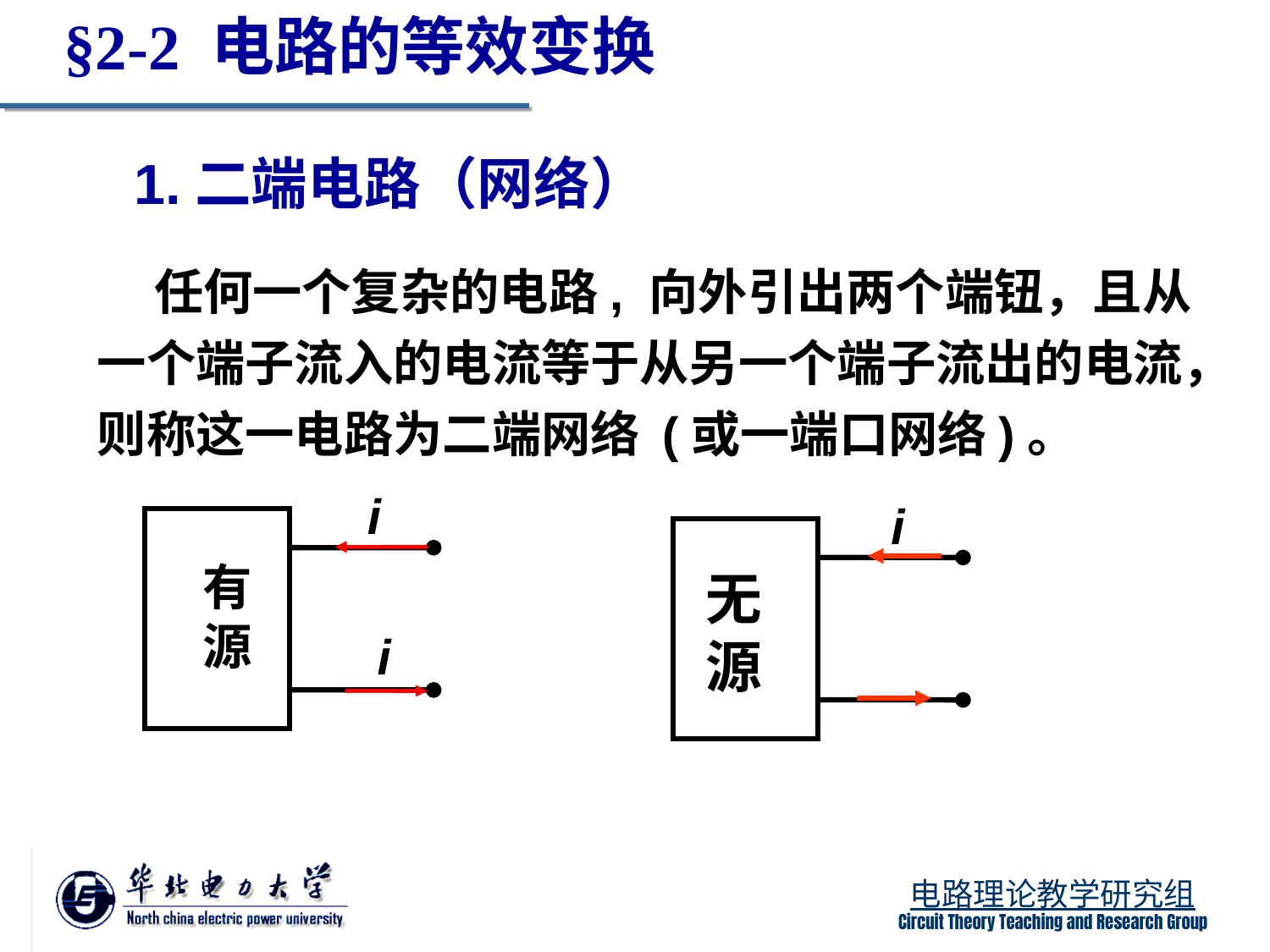

§2-2 电路的等效变换
1.二端电路（网络）
    任何一个复杂的电路, 向外引出两个端钮，且从一个端子流入的电流等于从另一个端子流出的电流，则称这一电路为二端网络 (或一端口网络)。
i

i

i

无源
有源